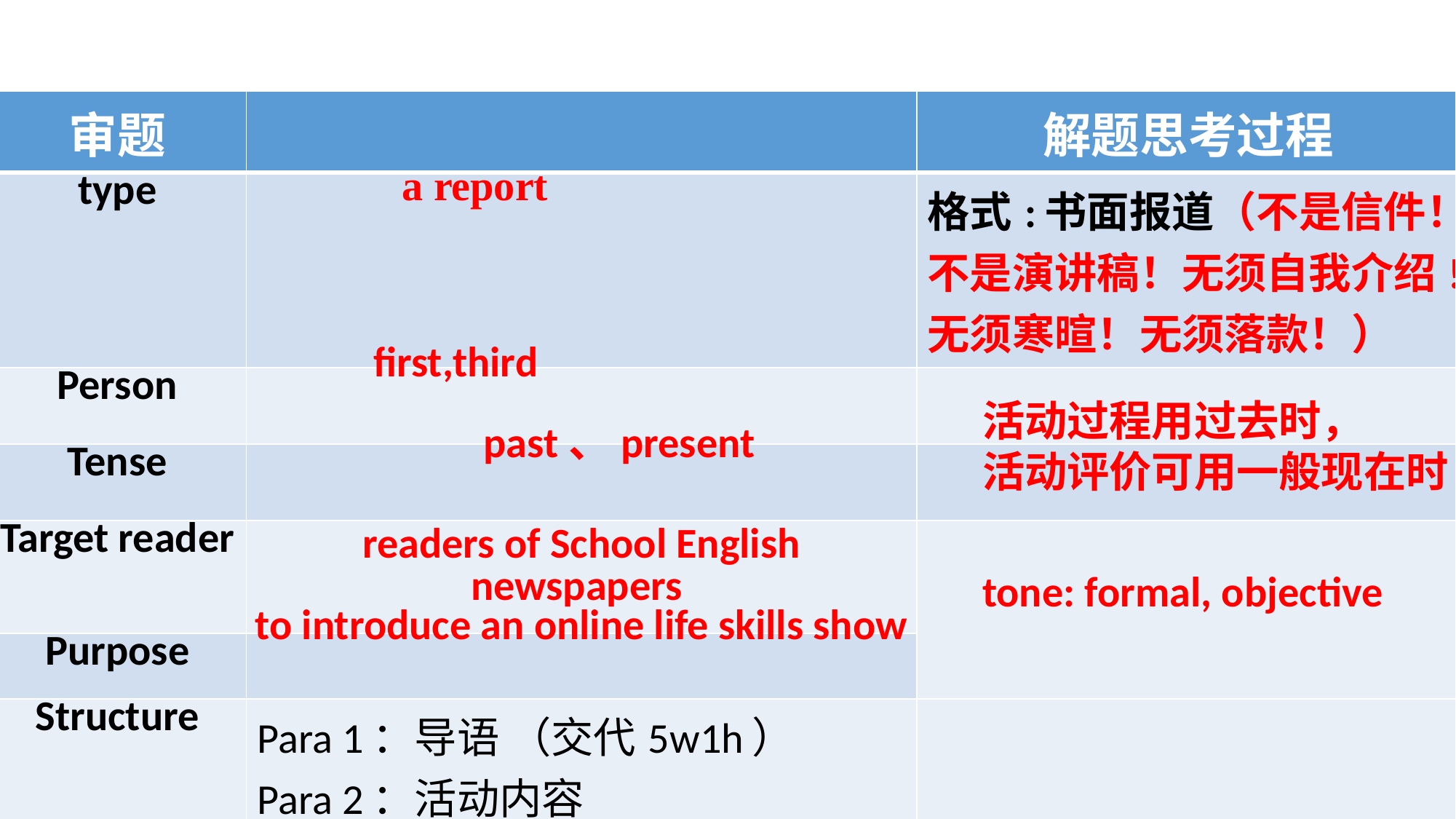

| 审题 |  | 解题思考过程 |
| --- | --- | --- |
| type |  | 格式:书面报道（不是信件！不是演讲稿！无须自我介绍!无须寒暄！无须落款！） |
| Person |  |  |
| Tense |  |  |
| Target reader | readers of School English newspapers |  |
| Purpose |  |  |
| Structure | Para 1：导语 （交代5w1h） Para 2：活动内容 Para 3：活动反响 |  |
a report

first,third

活动过程用过去时，
活动评价可用一般现在时
past、present

tone: formal, objective

to introduce an online life skills show